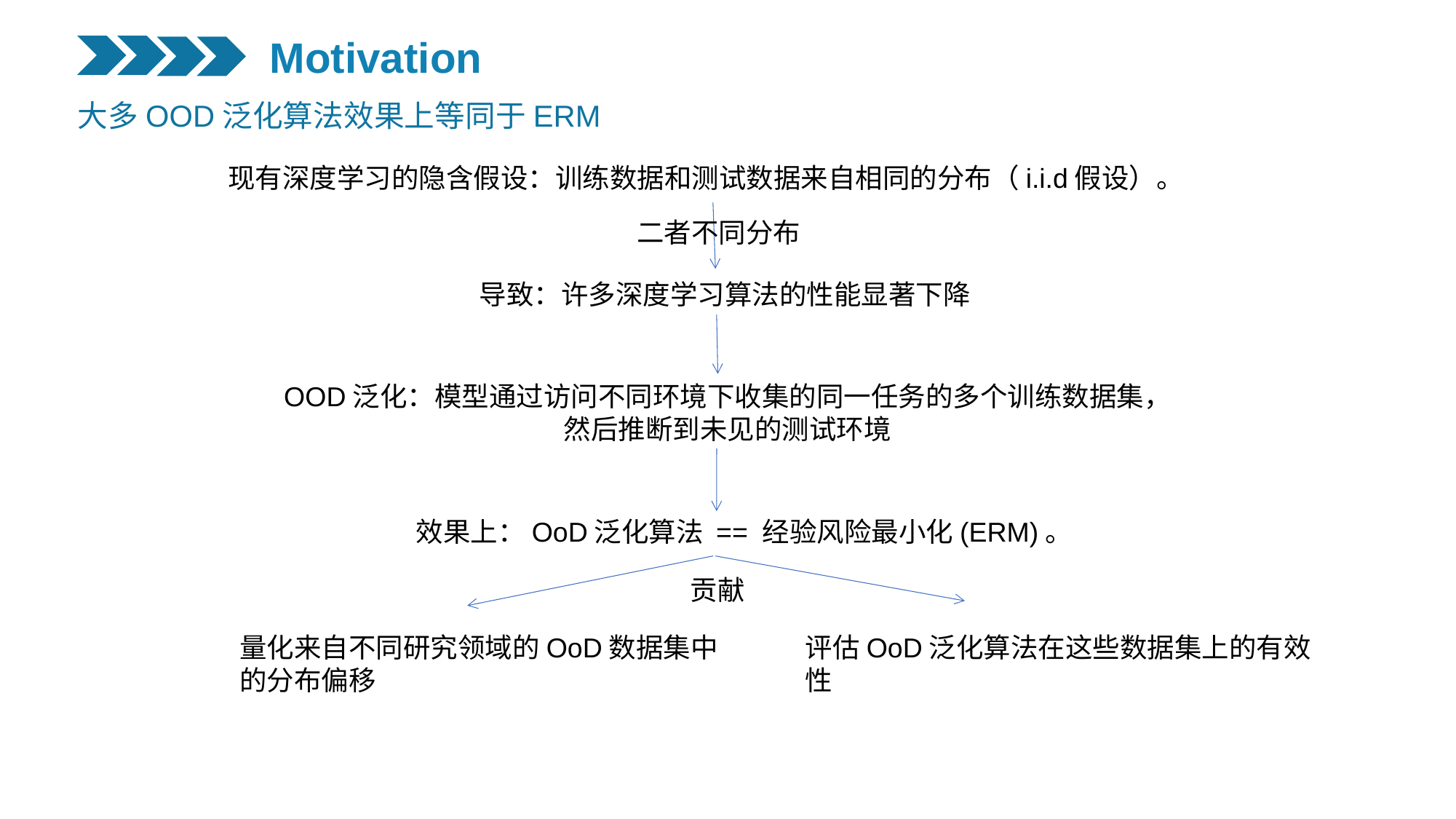

Motivation

大多OOD泛化算法效果上等同于ERM
现有深度学习的隐含假设：训练数据和测试数据来自相同的分布（i.i.d假设）。
二者不同分布
导致：许多深度学习算法的性能显著下降
OOD泛化：模型通过访问不同环境下收集的同一任务的多个训练数据集，
然后推断到未见的测试环境
效果上：OoD泛化算法 == 经验风险最小化(ERM)。
贡献
量化来自不同研究领域的OoD数据集中的分布偏移
评估OoD泛化算法在这些数据集上的有效性